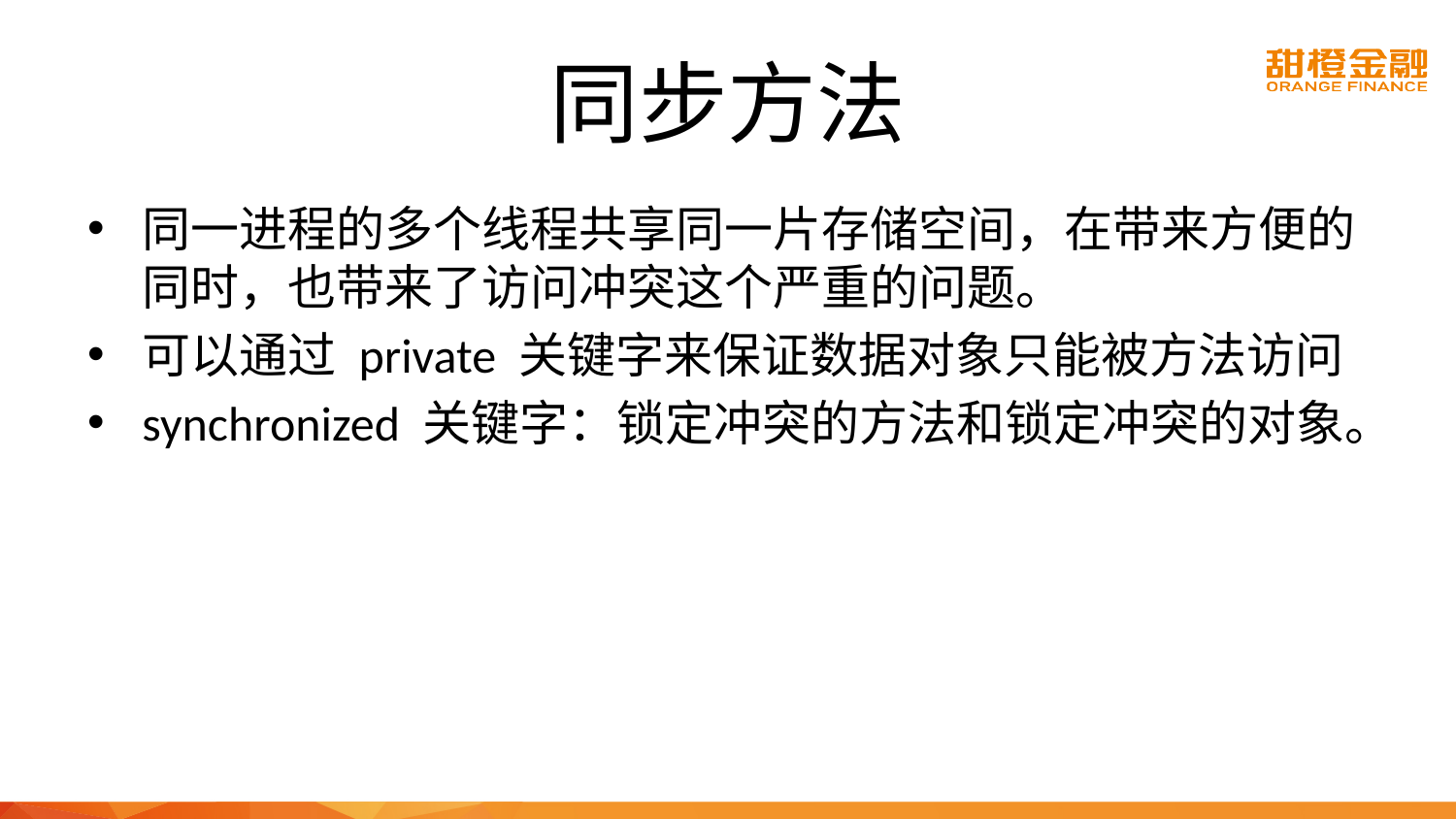

# 同步方法
同一进程的多个线程共享同一片存储空间，在带来方便的同时，也带来了访问冲突这个严重的问题。
可以通过 private 关键字来保证数据对象只能被方法访问
synchronized 关键字：锁定冲突的方法和锁定冲突的对象。